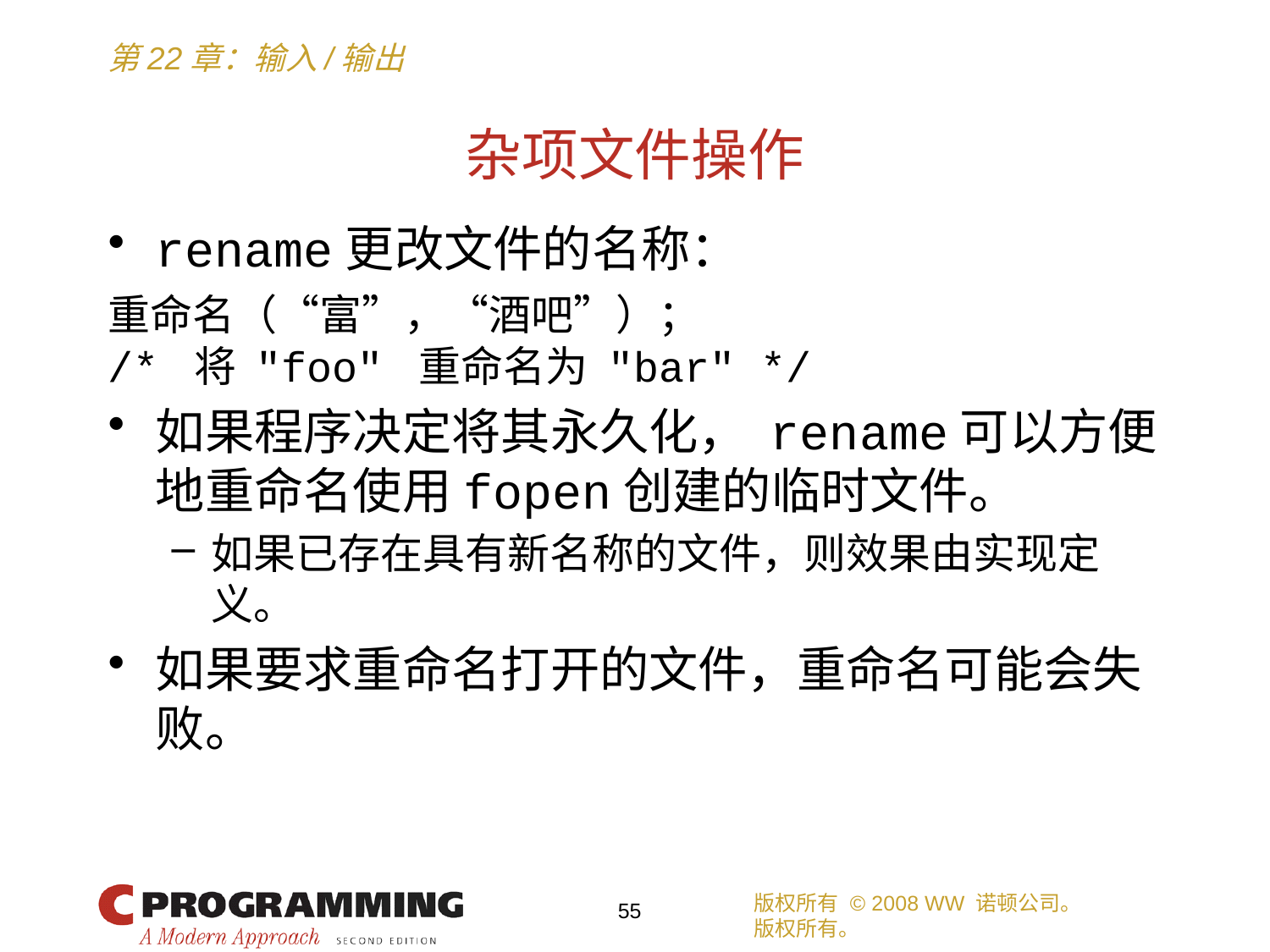

# 杂项文件操作
rename更改文件的名称：
重命名（“富”，“酒吧”）；
/* 将 "foo" 重命名为 "bar" */
如果程序决定将其永久化， rename可以方便地重命名使用fopen创建的临时文件。
如果已存在具有新名称的文件，则效果由实现定义。
如果要求重命名打开的文件，重命名可能会失败。

版权所有 © 2008 WW 诺顿公司。
版权所有。
55